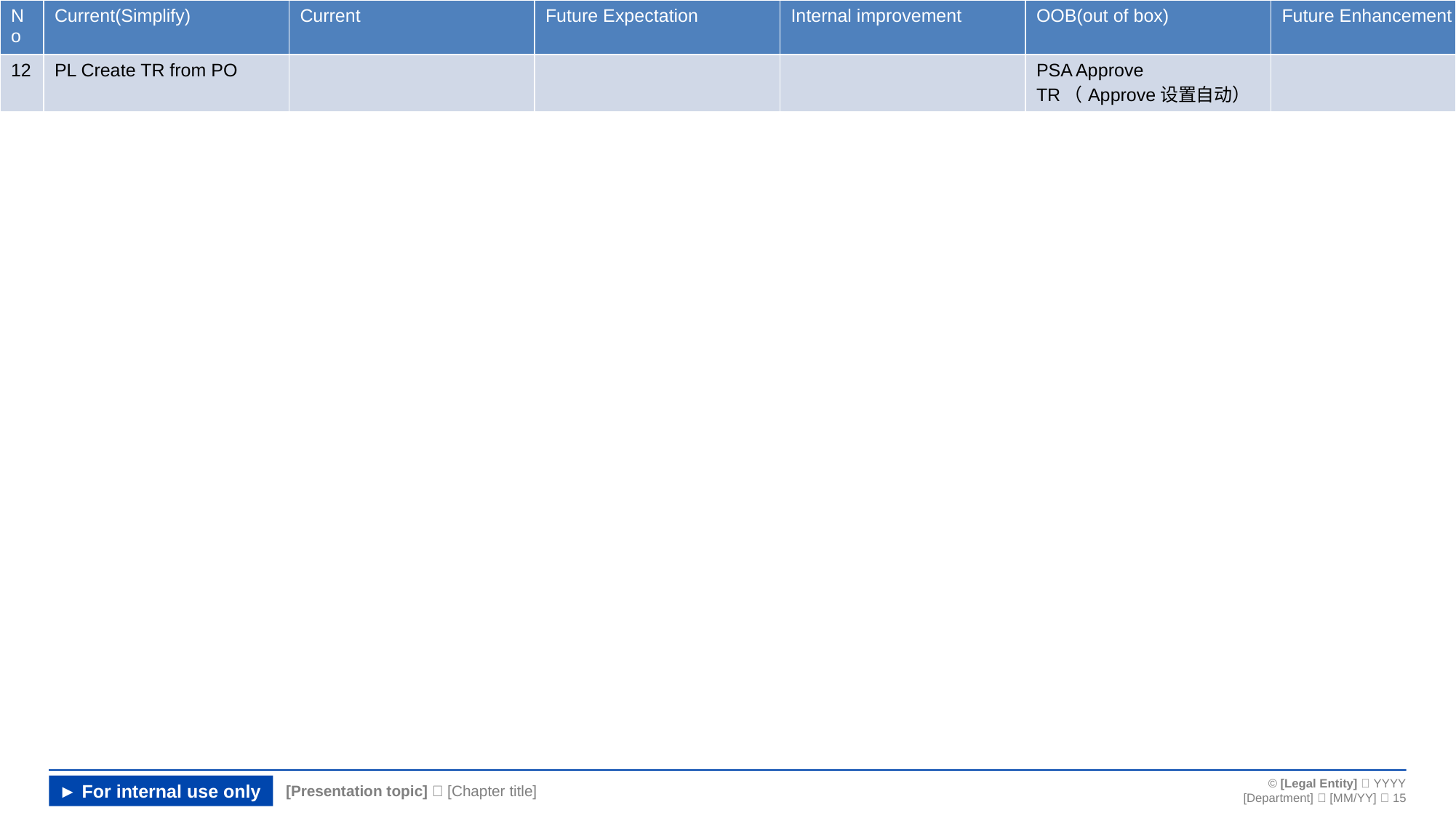

| No | Current(Simplify) | Current | Future Expectation | Internal improvement | OOB(out of box) | Future Enhancement |  |
| --- | --- | --- | --- | --- | --- | --- | --- |
| 12 | PL Create TR from PO |  |  |  | PSA Approve TR（Approve设置自动） |  |  |
#